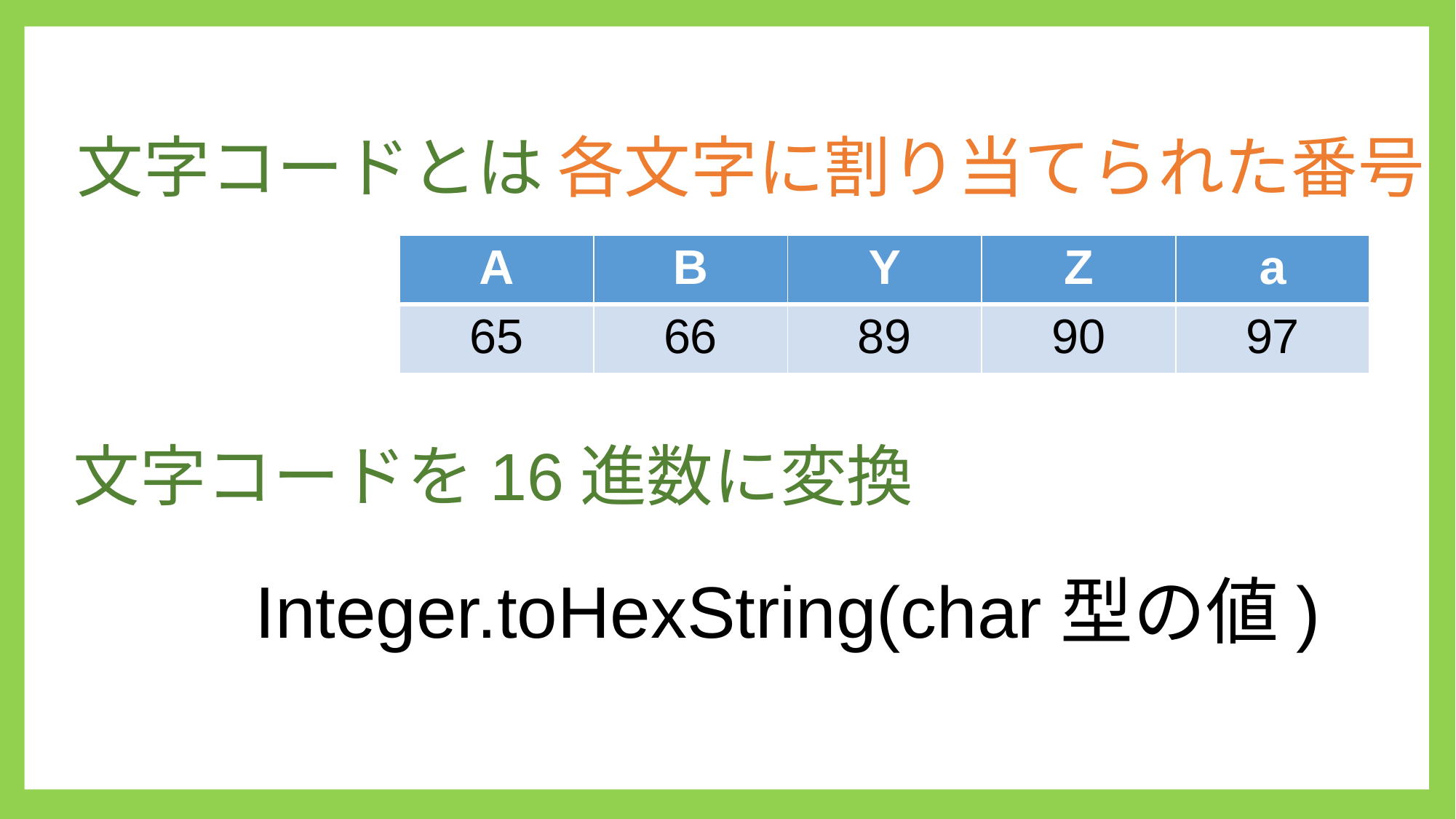

各文字に割り当てられた番号
文字コードとは
| A | B | Y | Z | a |
| --- | --- | --- | --- | --- |
| 65 | 66 | 89 | 90 | 97 |
文字コードを16進数に変換
Integer.toHexString(char型の値)